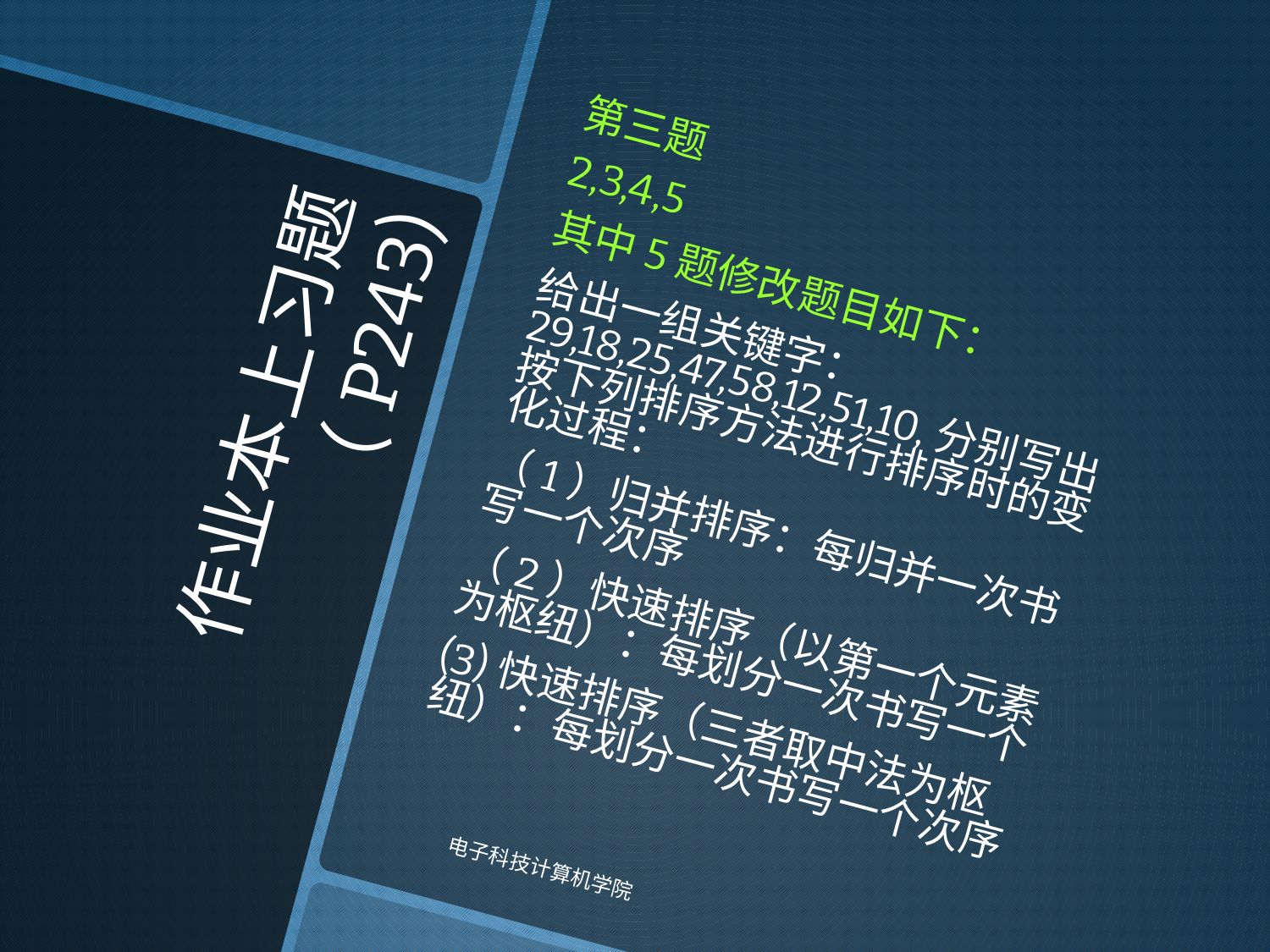

第三题
2,3,4,5
其中5题修改题目如下：
给出一组关键字：29,18,25,47,58,12,51,10,分别写出按下列排序方法进行排序时的变化过程：
（1）归并排序：每归并一次书写一个次序
（2）快速排序（以第一个元素为枢纽）：每划分一次书写一个
(3)快速排序（三者取中法为枢纽）：每划分一次书写一个次序
# 作业本上习题（P243)
电子科技计算机学院